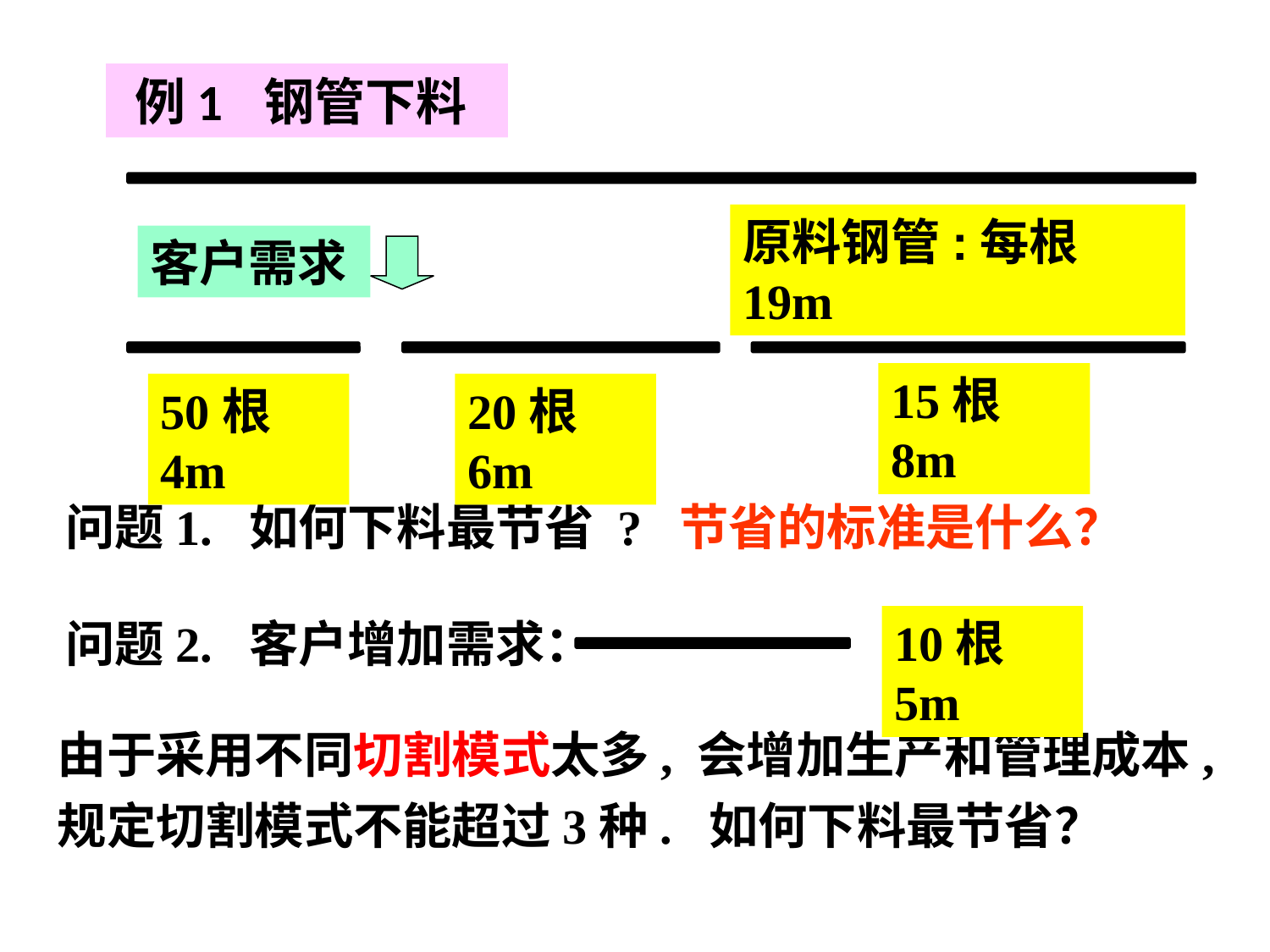

例1 钢管下料

原料钢管:每根19m
客户需求

50根4m

20根6m

15根8m
问题1.  如何下料最节省 ?
节省的标准是什么？
10根5m

问题2.  客户增加需求：
由于采用不同切割模式太多, 会增加生产和管理成本,规定切割模式不能超过3种.  如何下料最节省？